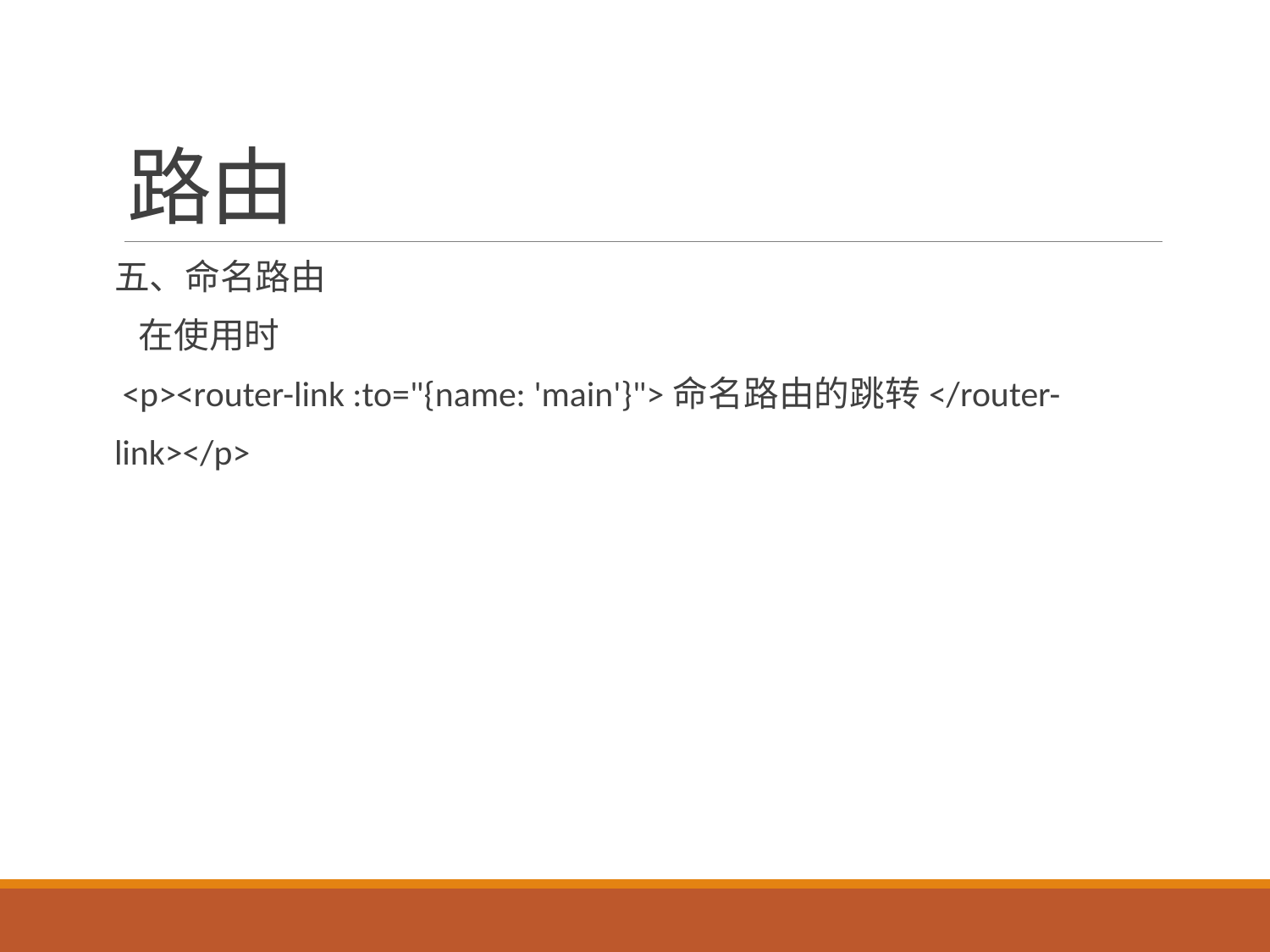

# 路由
五、命名路由
  在使用时
 <p><router-link :to="{name: 'main'}">命名路由的跳转</router-
link></p>